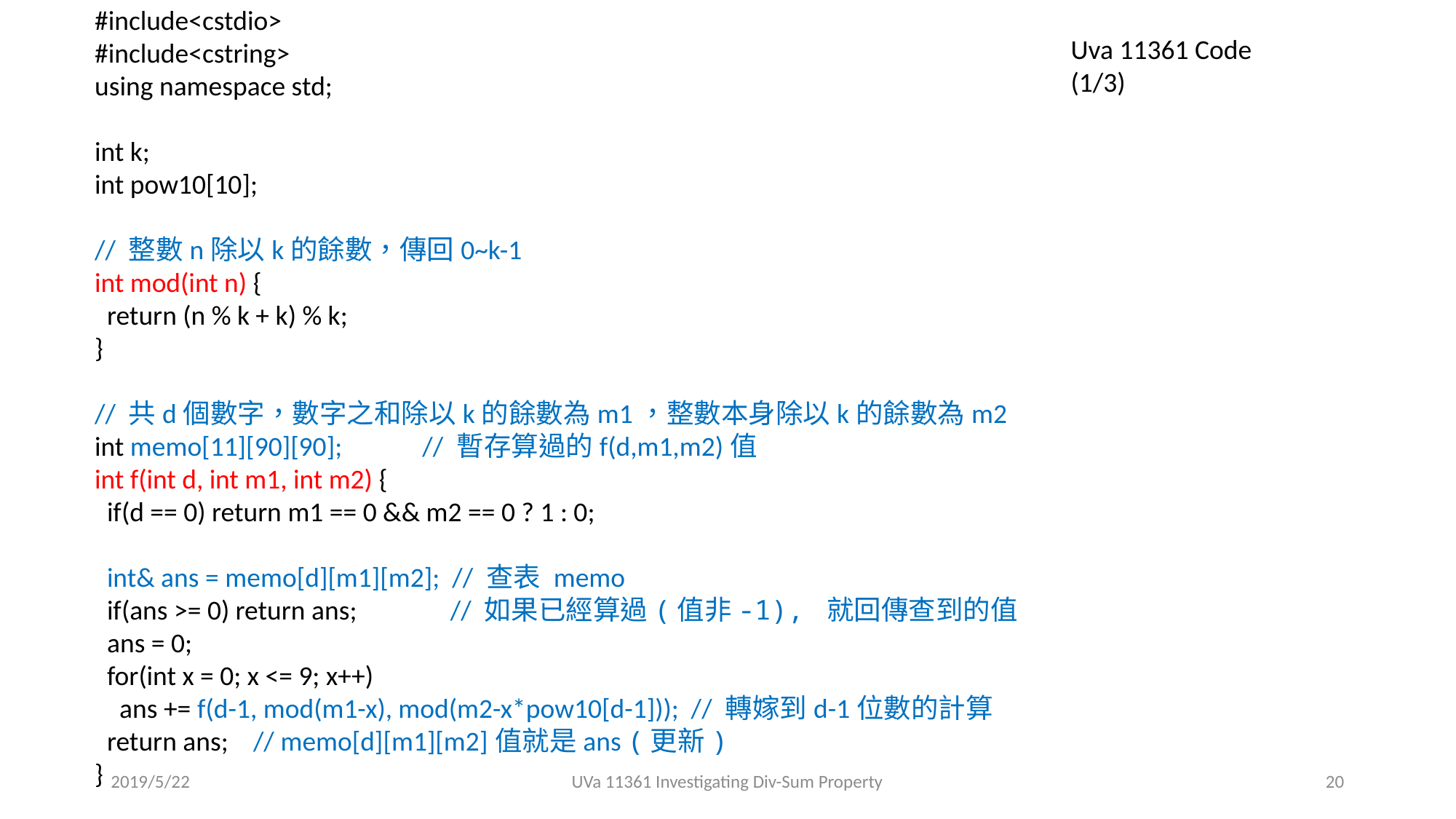

#include<cstdio>
#include<cstring>
using namespace std;

int k;
int pow10[10];

// 整數n除以k的餘數，傳回0~k-1
int mod(int n) {
  return (n % k + k) % k;
}

// 共d個數字，數字之和除以k的餘數為m1，整數本身除以k的餘數為m2
int memo[11][90][90];             // 暫存算過的f(d,m1,m2)值
int f(int d, int m1, int m2) {
  if(d == 0) return m1 == 0 && m2 == 0 ? 1 : 0;

  int& ans = memo[d][m1][m2];  // 查表 memo
  if(ans >= 0) return ans;               // 如果已經算過(值非-1), 就回傳查到的值
  ans = 0;
  for(int x = 0; x <= 9; x++)
    ans += f(d-1, mod(m1-x), mod(m2-x*pow10[d-1]));  // 轉嫁到d-1位數的計算
  return ans;    // memo[d][m1][m2]值就是ans (更新)
}
Uva 11361 Code (1/3)
2019/5/22
UVa 11361 Investigating Div-Sum Property
20